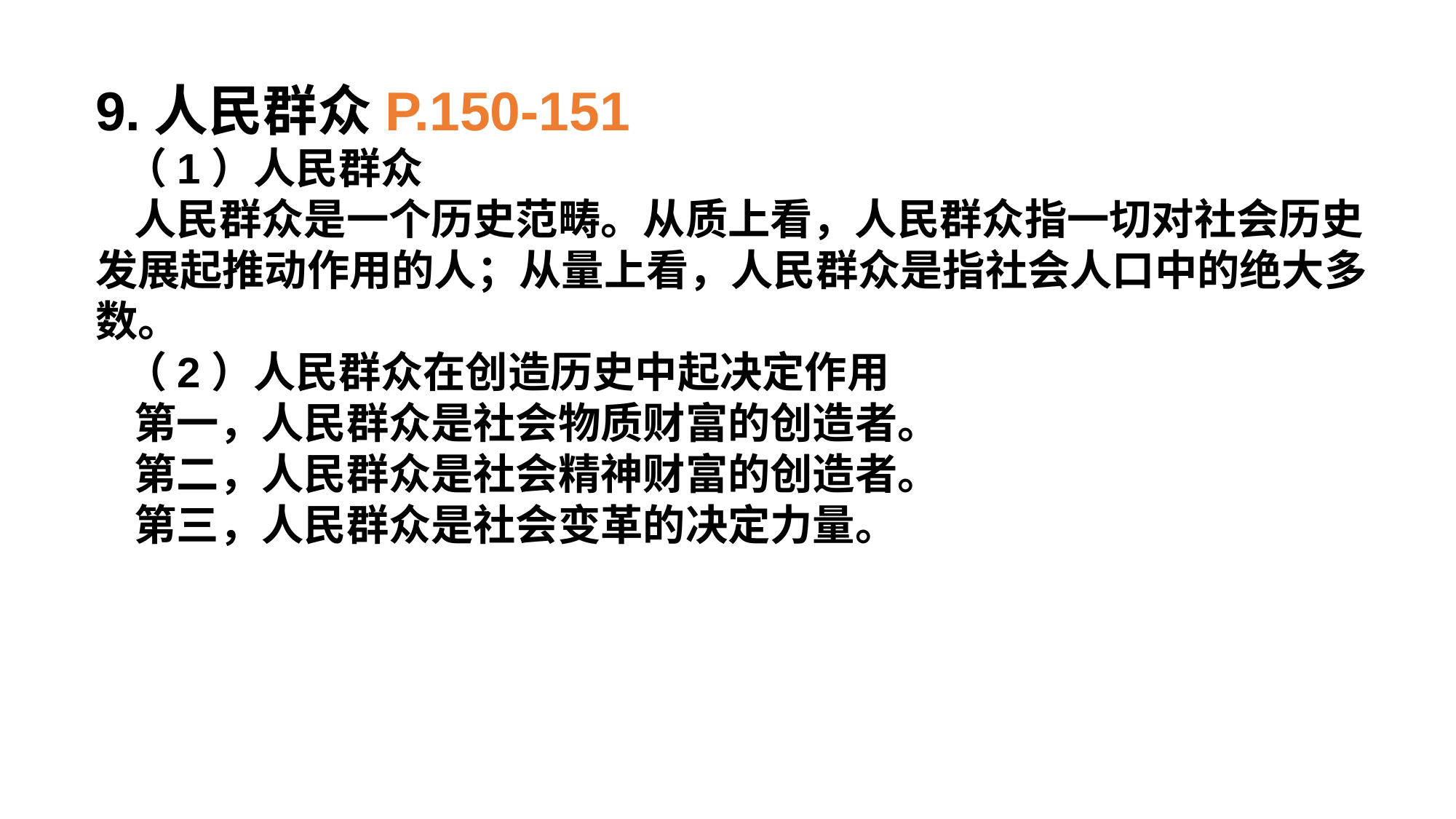

9.人民群众P.150-151
  （1）人民群众
   人民群众是一个历史范畴。从质上看，人民群众指一切对社会历史发展起推动作用的人；从量上看，人民群众是指社会人口中的绝大多数。
  （2）人民群众在创造历史中起决定作用
   第一，人民群众是社会物质财富的创造者。
   第二，人民群众是社会精神财富的创造者。
   第三，人民群众是社会变革的决定力量。